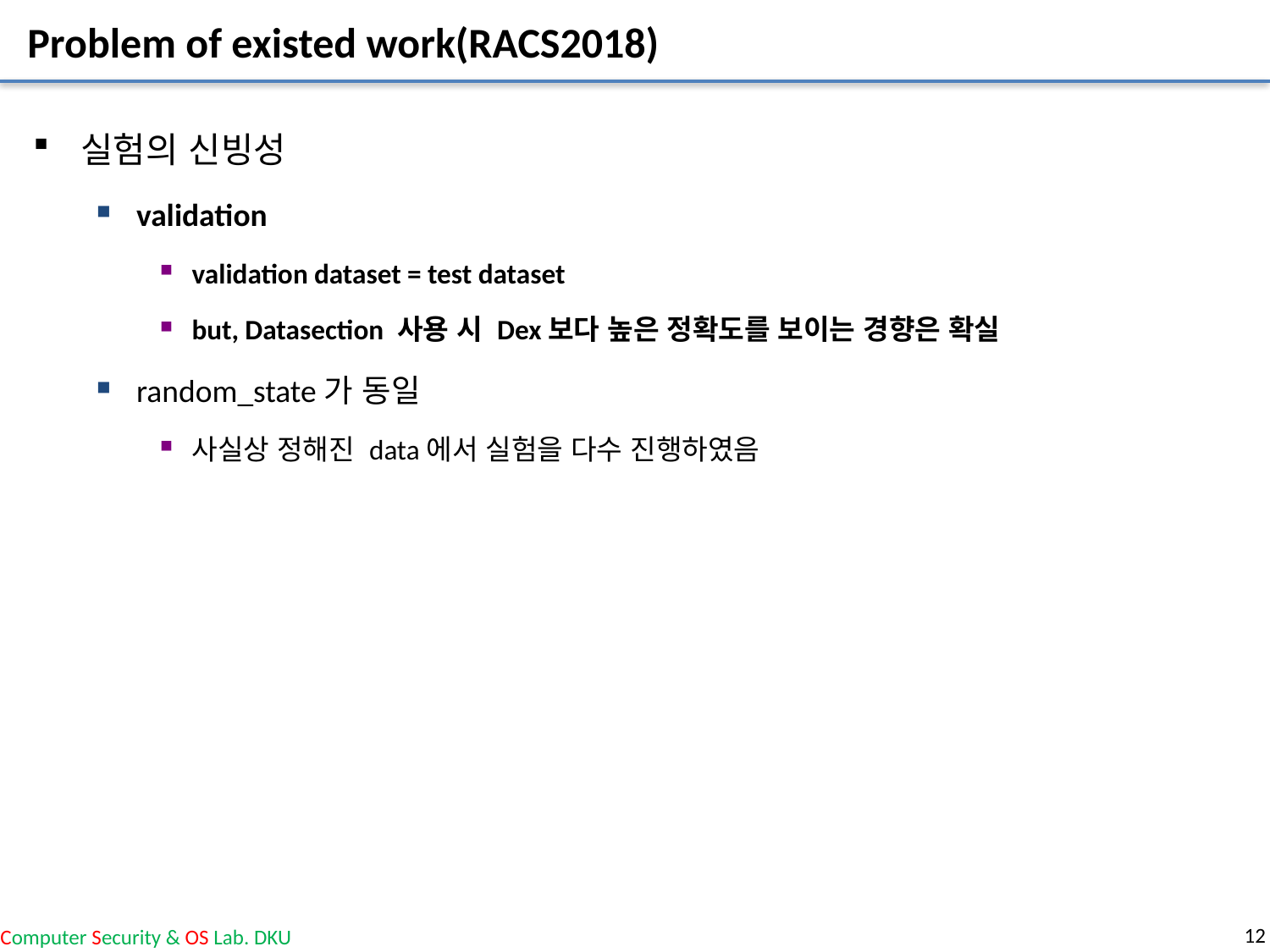

# Problem of existed work(RACS2018)
실험의 신빙성
validation
validation dataset = test dataset
but, Datasection 사용 시 Dex보다 높은 정확도를 보이는 경향은 확실
random_state가 동일
사실상 정해진 data에서 실험을 다수 진행하였음

12